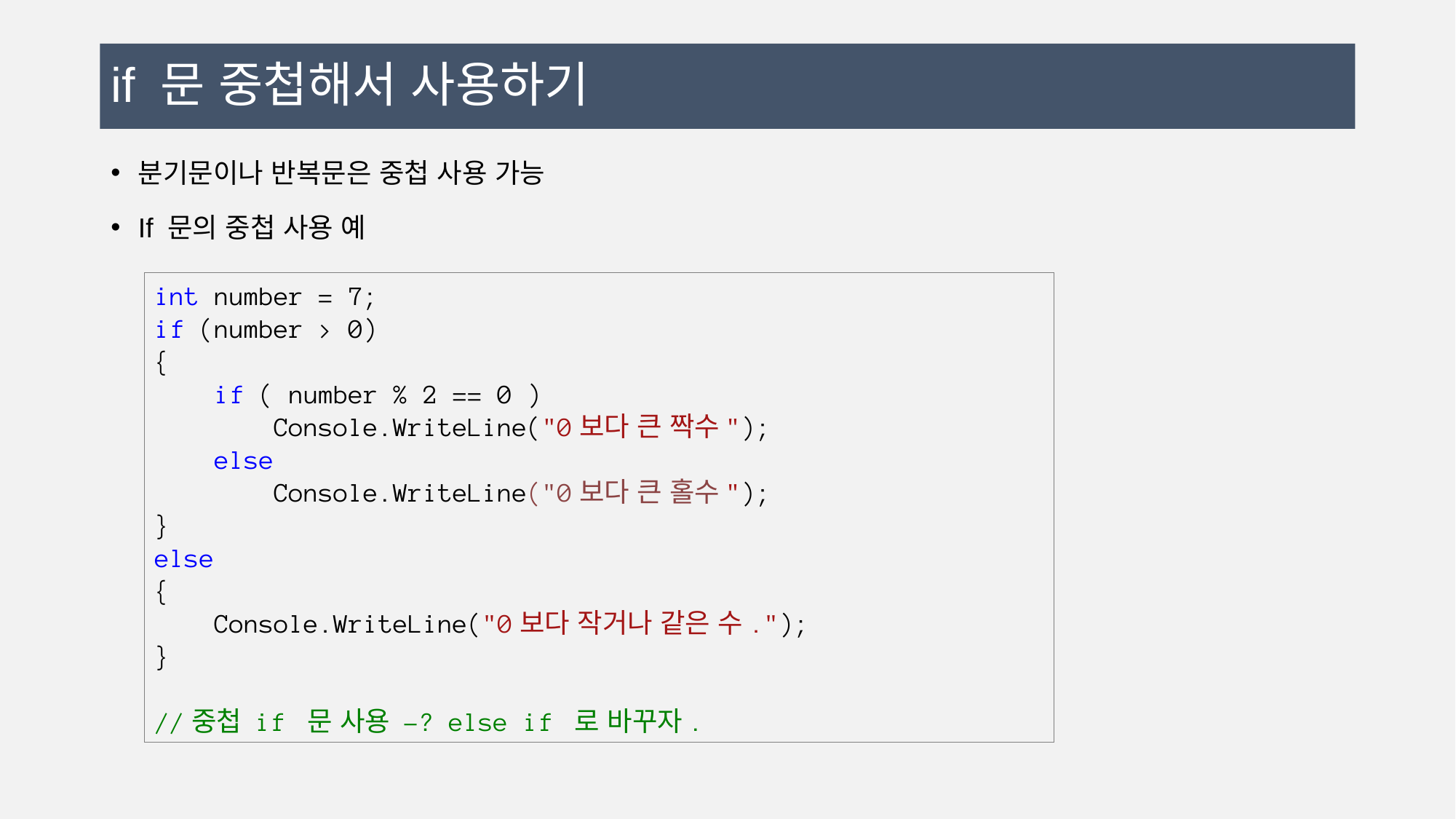

# if 문 중첩해서 사용하기
분기문이나 반복문은 중첩 사용 가능
If 문의 중첩 사용 예

int number = 7;
if (number > 0)
{
    if ( number % 2 == 0 )
        Console.WriteLine("0보다 큰 짝수");
    else
        Console.WriteLine("0보다 큰 홀수");
}
else
{
    Console.WriteLine("0보다 작거나 같은 수.");
}

//중첩 if 문 사용 -? else if 로 바꾸자.